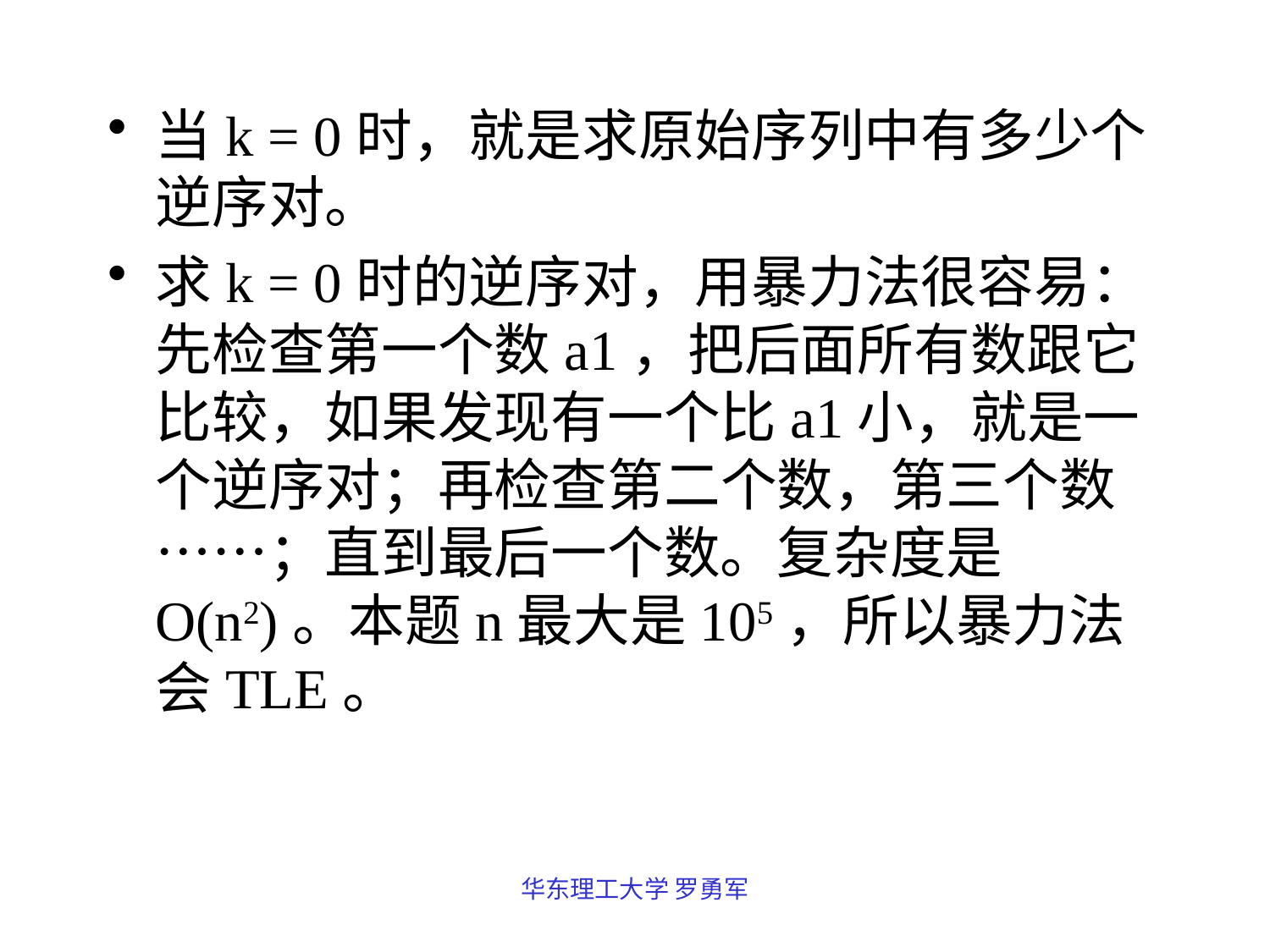

当k = 0时，就是求原始序列中有多少个逆序对。
求k = 0时的逆序对，用暴力法很容易：先检查第一个数a1，把后面所有数跟它比较，如果发现有一个比a1小，就是一个逆序对；再检查第二个数，第三个数……；直到最后一个数。复杂度是O(n2)。本题n最大是105，所以暴力法会TLE。
华东理工大学 罗勇军